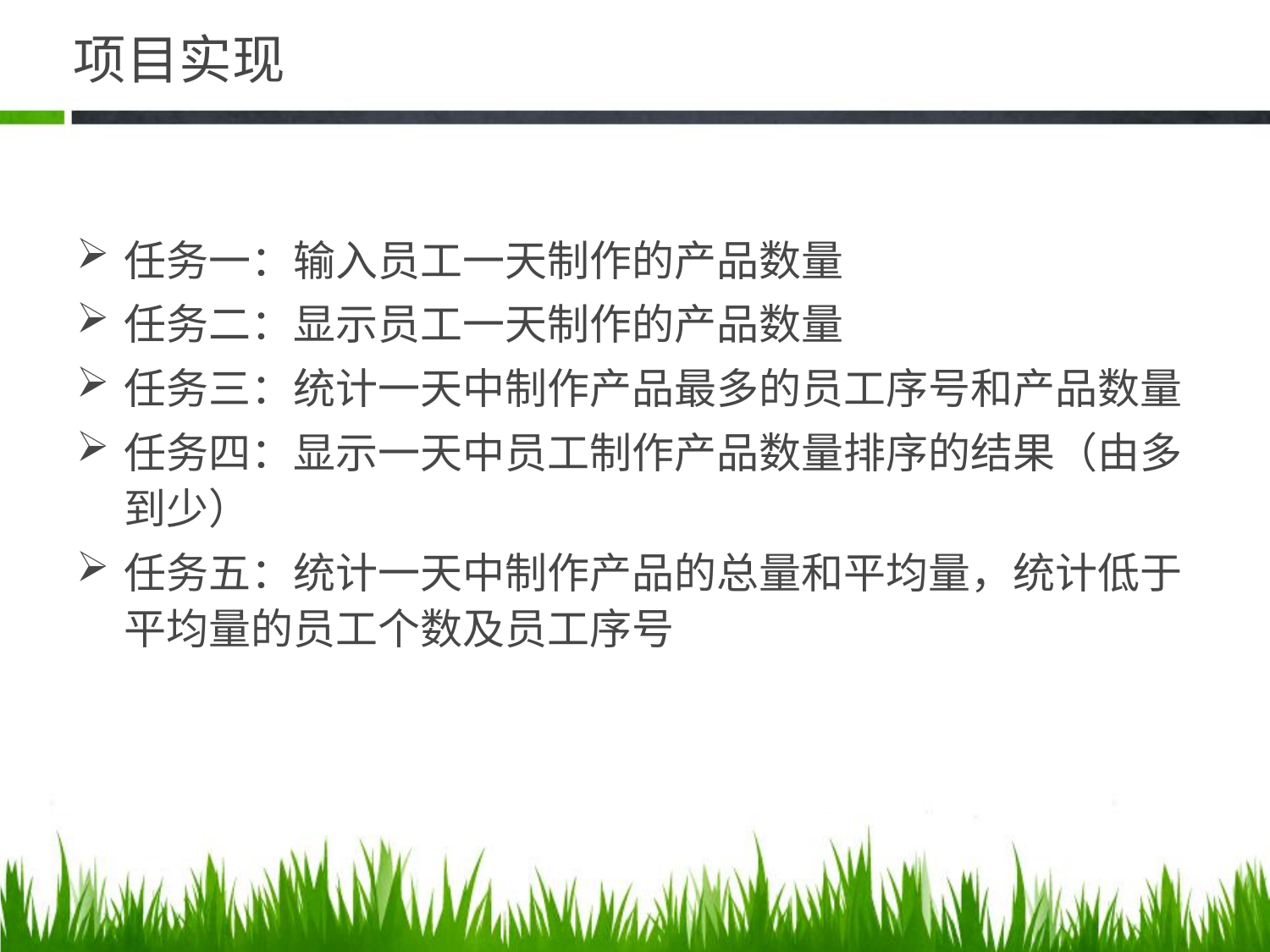

# 项目实现
任务一：输入员工一天制作的产品数量
任务二：显示员工一天制作的产品数量
任务三：统计一天中制作产品最多的员工序号和产品数量
任务四：显示一天中员工制作产品数量排序的结果（由多到少）
任务五：统计一天中制作产品的总量和平均量，统计低于平均量的员工个数及员工序号